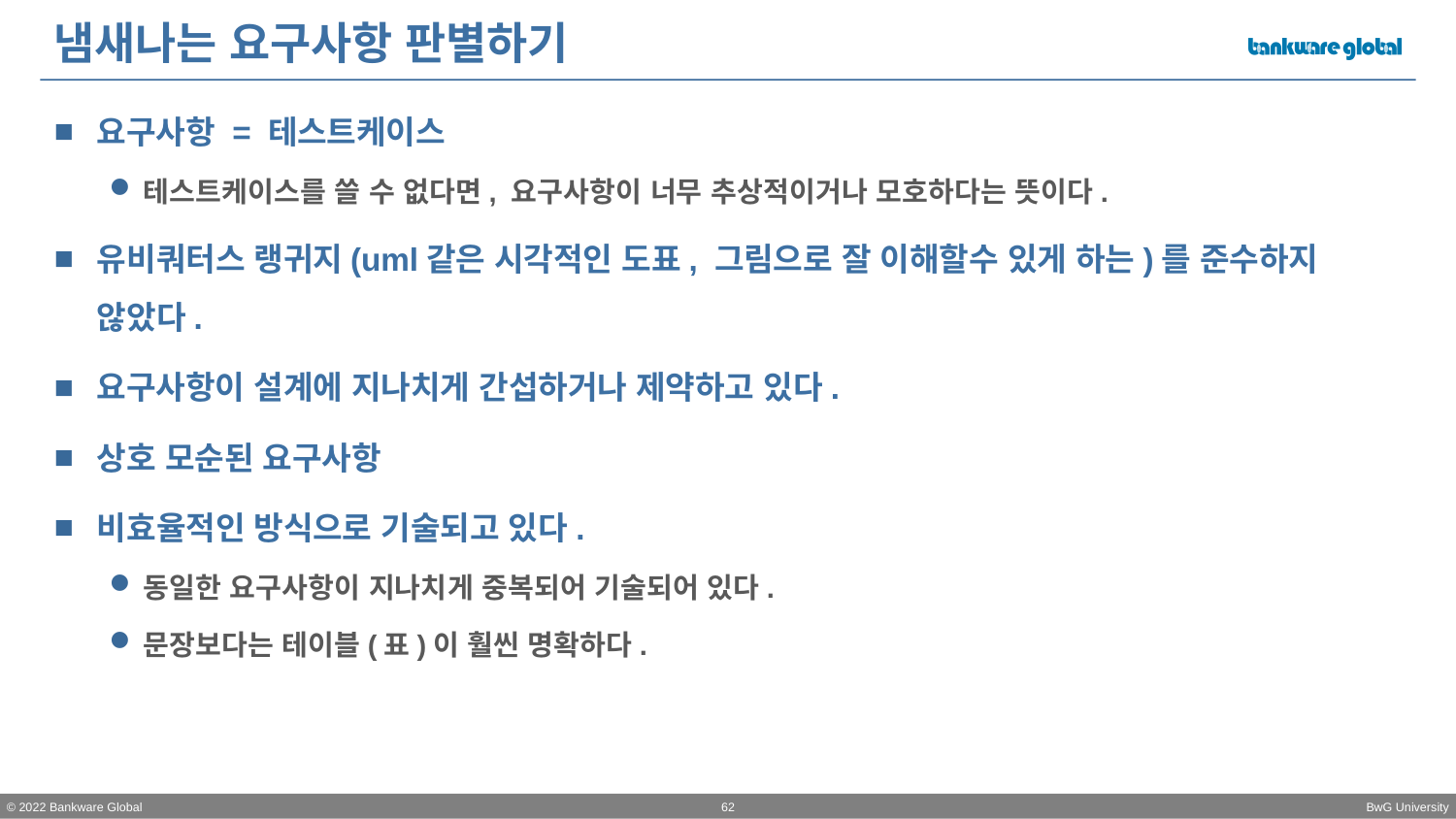

# 냄새나는 요구사항 판별하기
요구사항 = 테스트케이스
테스트케이스를 쓸 수 없다면, 요구사항이 너무 추상적이거나 모호하다는 뜻이다.
유비쿼터스 랭귀지(uml같은 시각적인 도표, 그림으로 잘 이해할수 있게 하는)를 준수하지 않았다.
요구사항이 설계에 지나치게 간섭하거나 제약하고 있다.
상호 모순된 요구사항
비효율적인 방식으로 기술되고 있다.
동일한 요구사항이 지나치게 중복되어 기술되어 있다.
문장보다는 테이블(표)이 훨씬 명확하다.
62